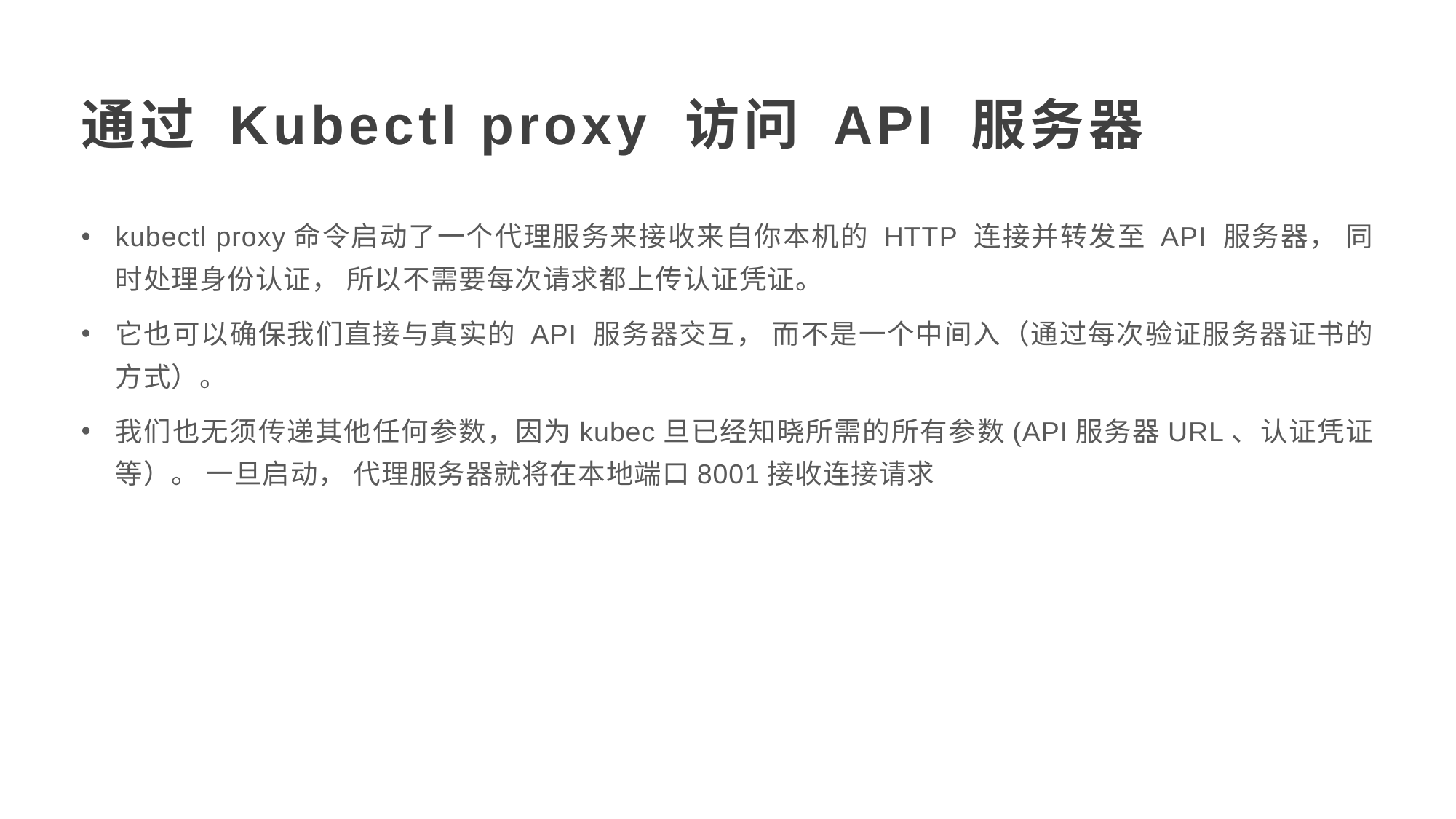

通过 Kubectl proxy 访问 API 服务器
kubectl proxy命令启动了一个代理服务来接收来自你本机的 HTTP 连接并转发至 API 服务器， 同时处理身份认证， 所以不需要每次请求都上传认证凭证。
它也可以确保我们直接与真实的 API 服务器交互， 而不是一个中间入（通过每次验证服务器证书的方式）。
我们也无须传递其他任何参数，因为kubec旦已经知晓所需的所有参数(API服务器URL、认证凭证等）。 一旦启动， 代理服务器就将在本地端口8001接收连接请求
19